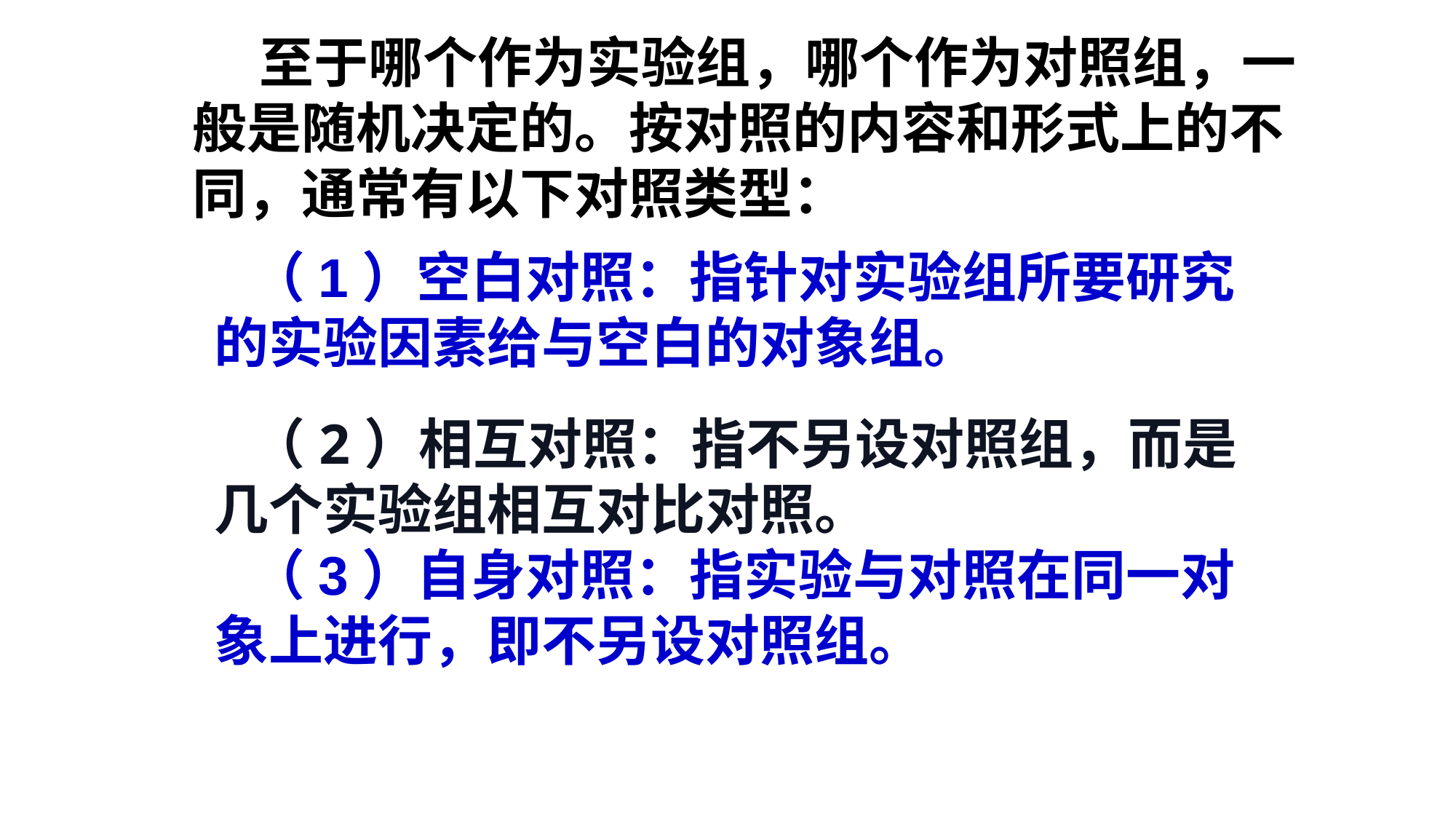

至于哪个作为实验组，哪个作为对照组，一般是随机决定的。按对照的内容和形式上的不同，通常有以下对照类型：
（1）空白对照：指针对实验组所要研究的实验因素给与空白的对象组。
（2）相互对照：指不另设对照组，而是几个实验组相互对比对照。
（3）自身对照：指实验与对照在同一对象上进行，即不另设对照组。
7